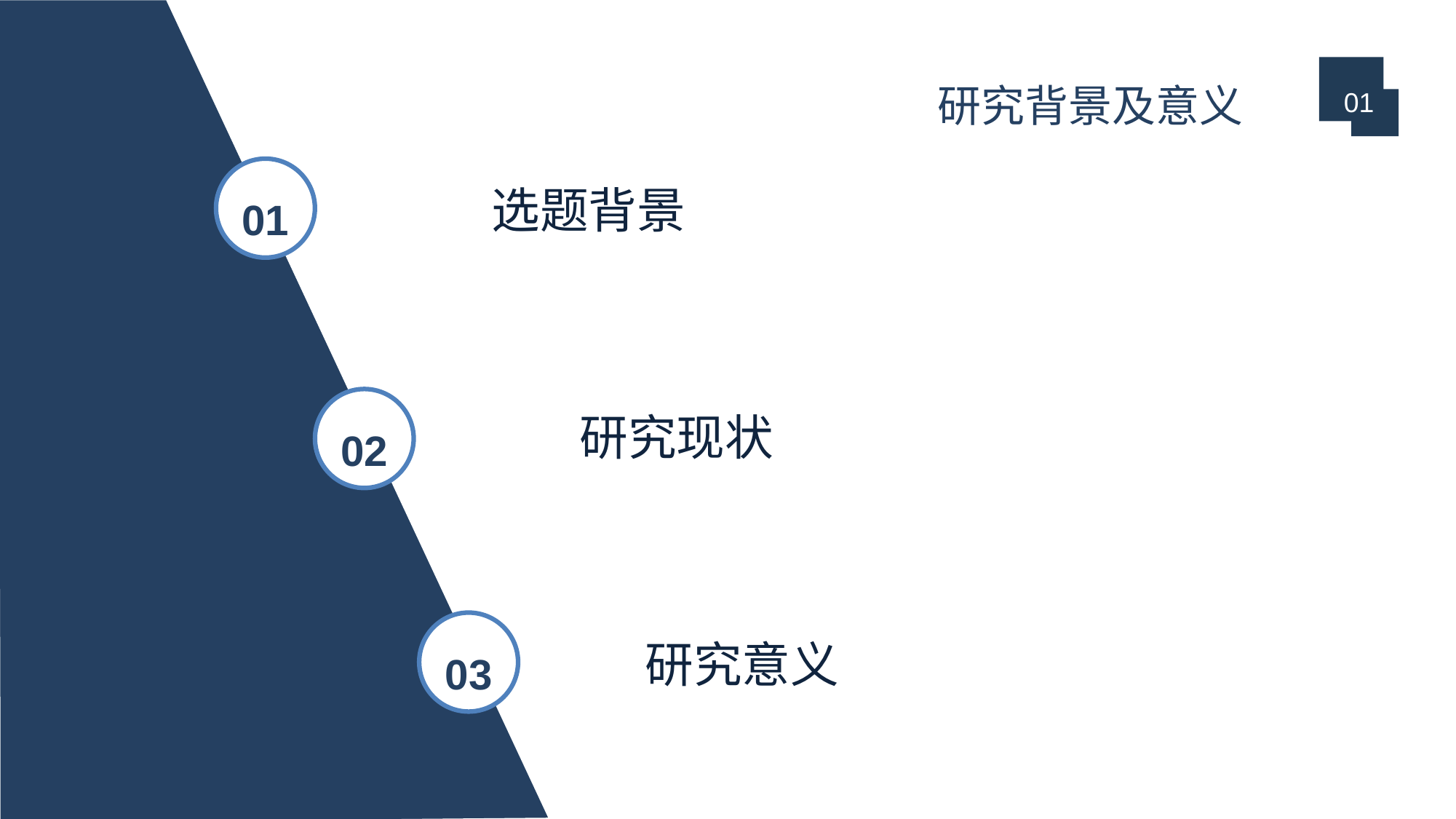

# 研究背景及意义
01
选题背景

       研究现状

             研究意义

01

02

03